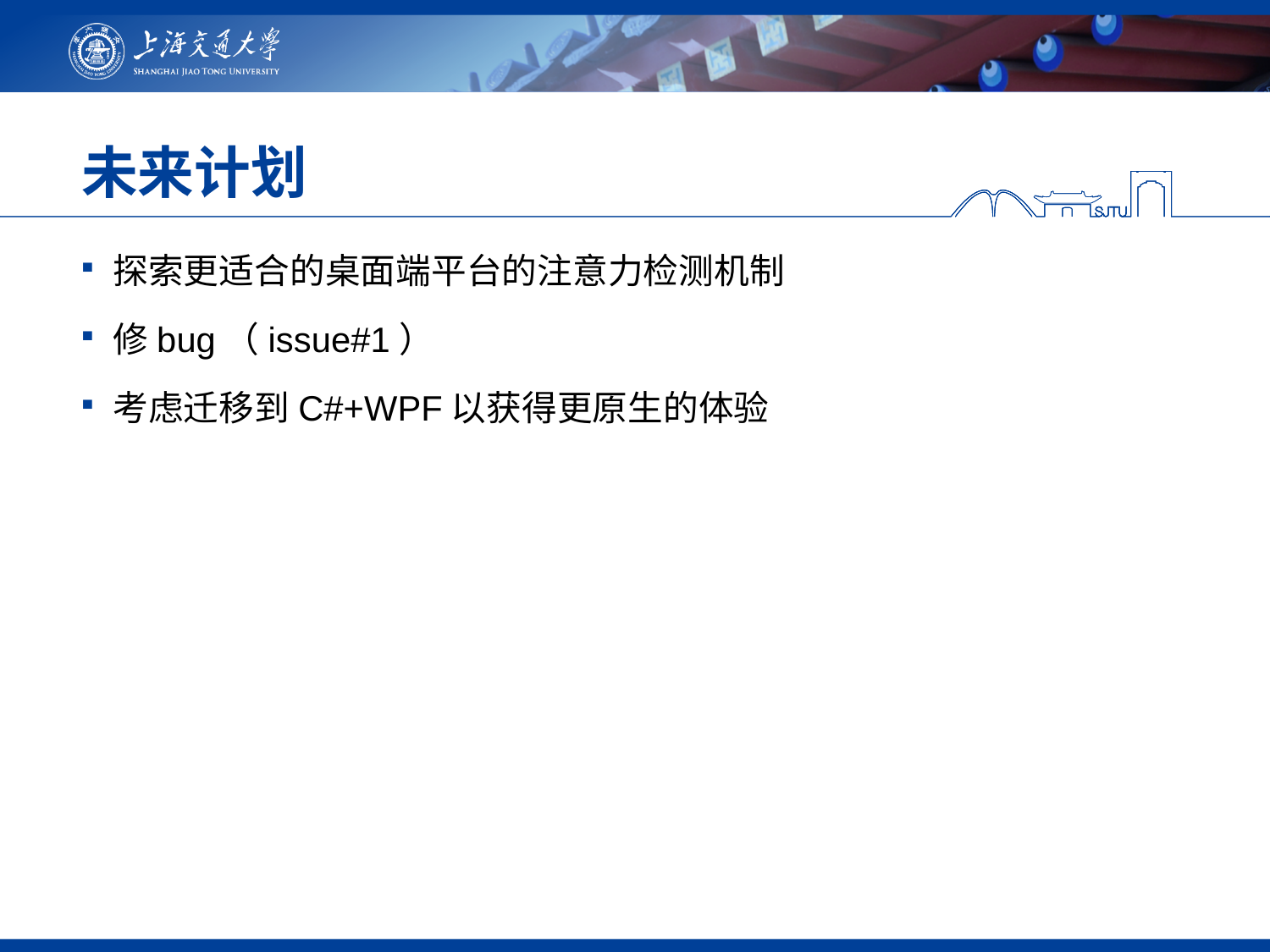

# 未来计划
探索更适合的桌面端平台的注意力检测机制
修bug（issue#1）
考虑迁移到C#+WPF以获得更原生的体验